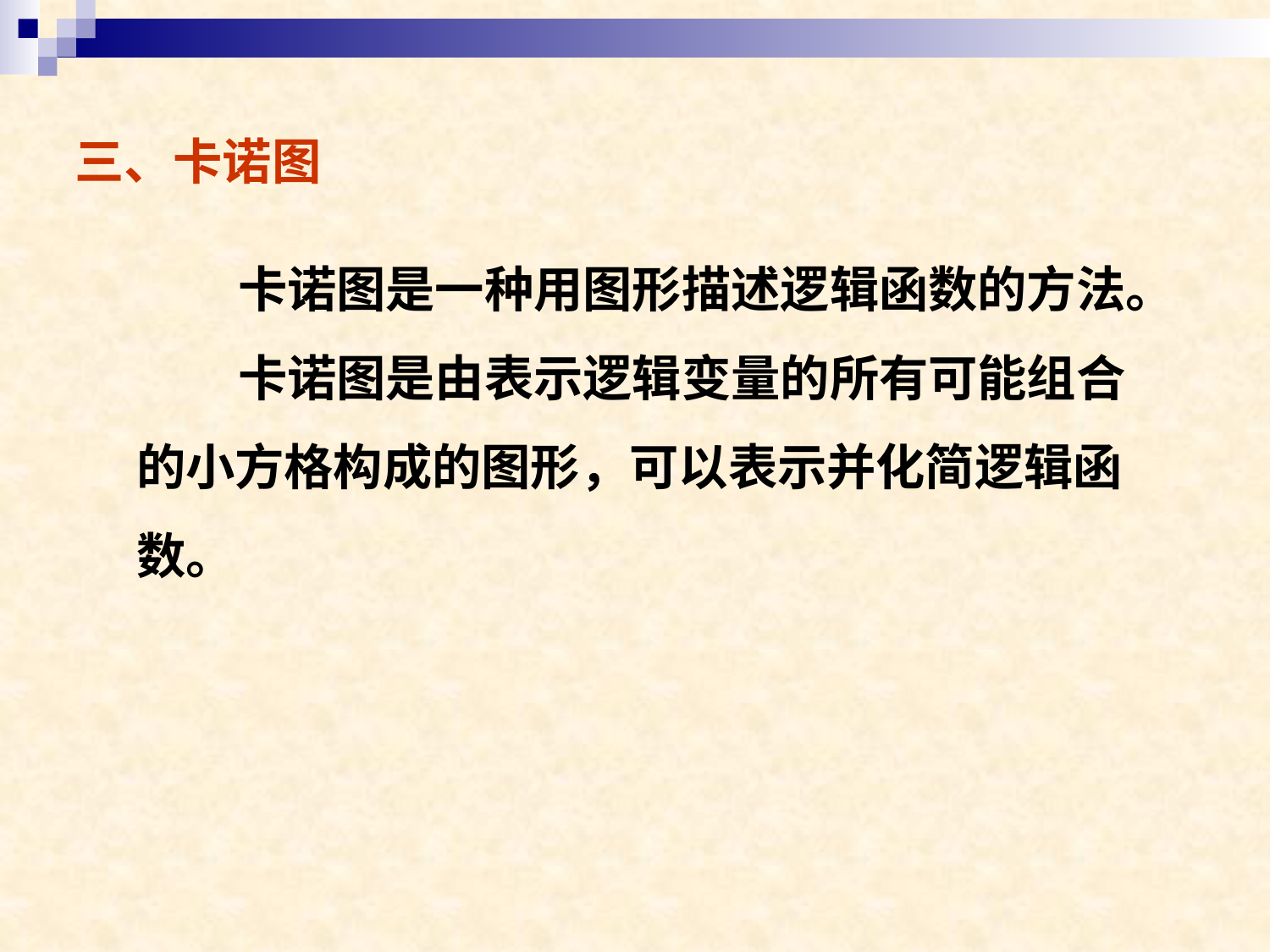

三、卡诺图
        卡诺图是一种用图形描述逻辑函数的方法。
        卡诺图是由表示逻辑变量的所有可能组合的小方格构成的图形，可以表示并化简逻辑函数。